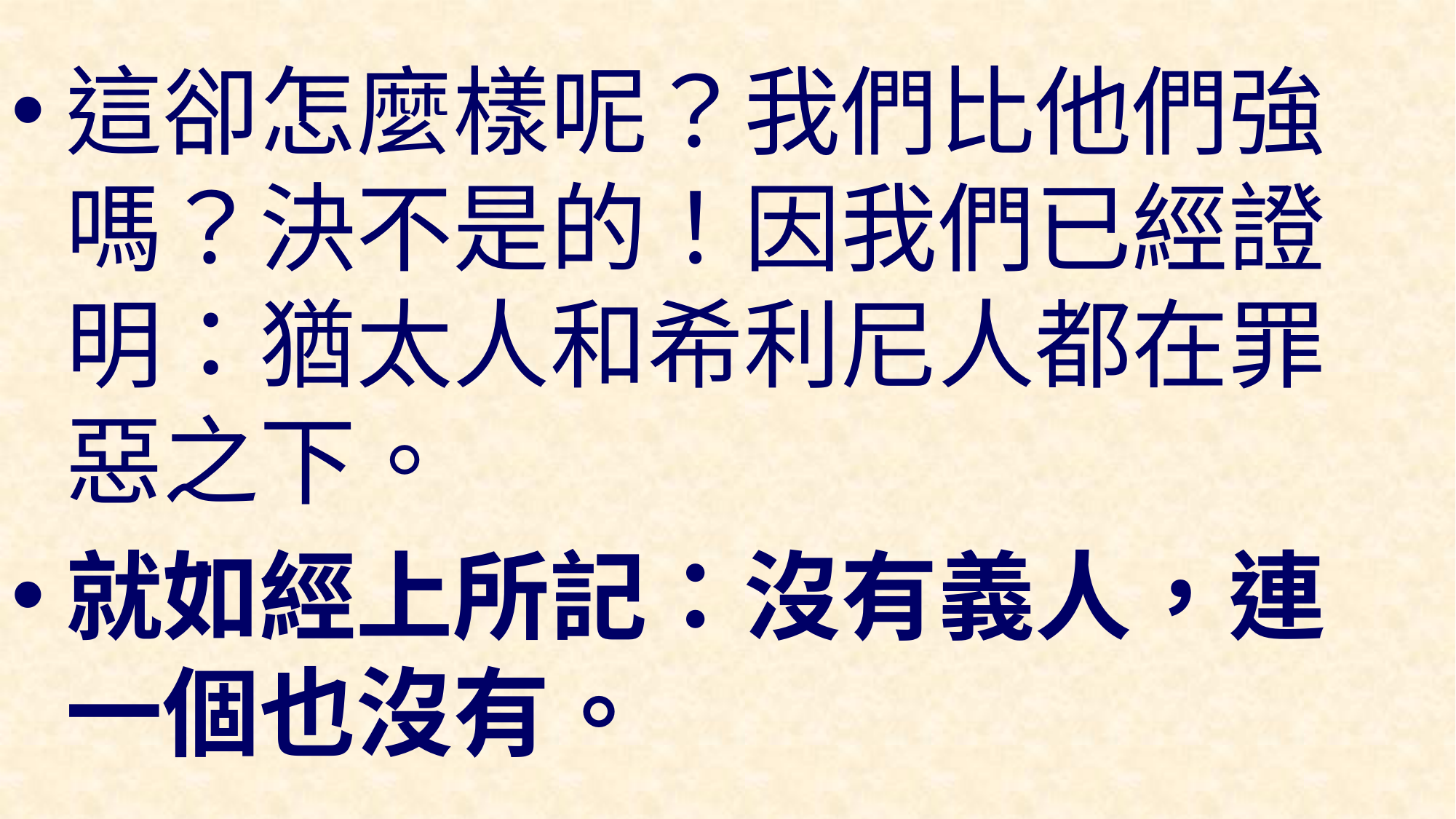

這卻怎麼樣呢？我們比他們強嗎？決不是的！因我們已經證明：猶太人和希利尼人都在罪惡之下。
就如經上所記：沒有義人，連一個也沒有。